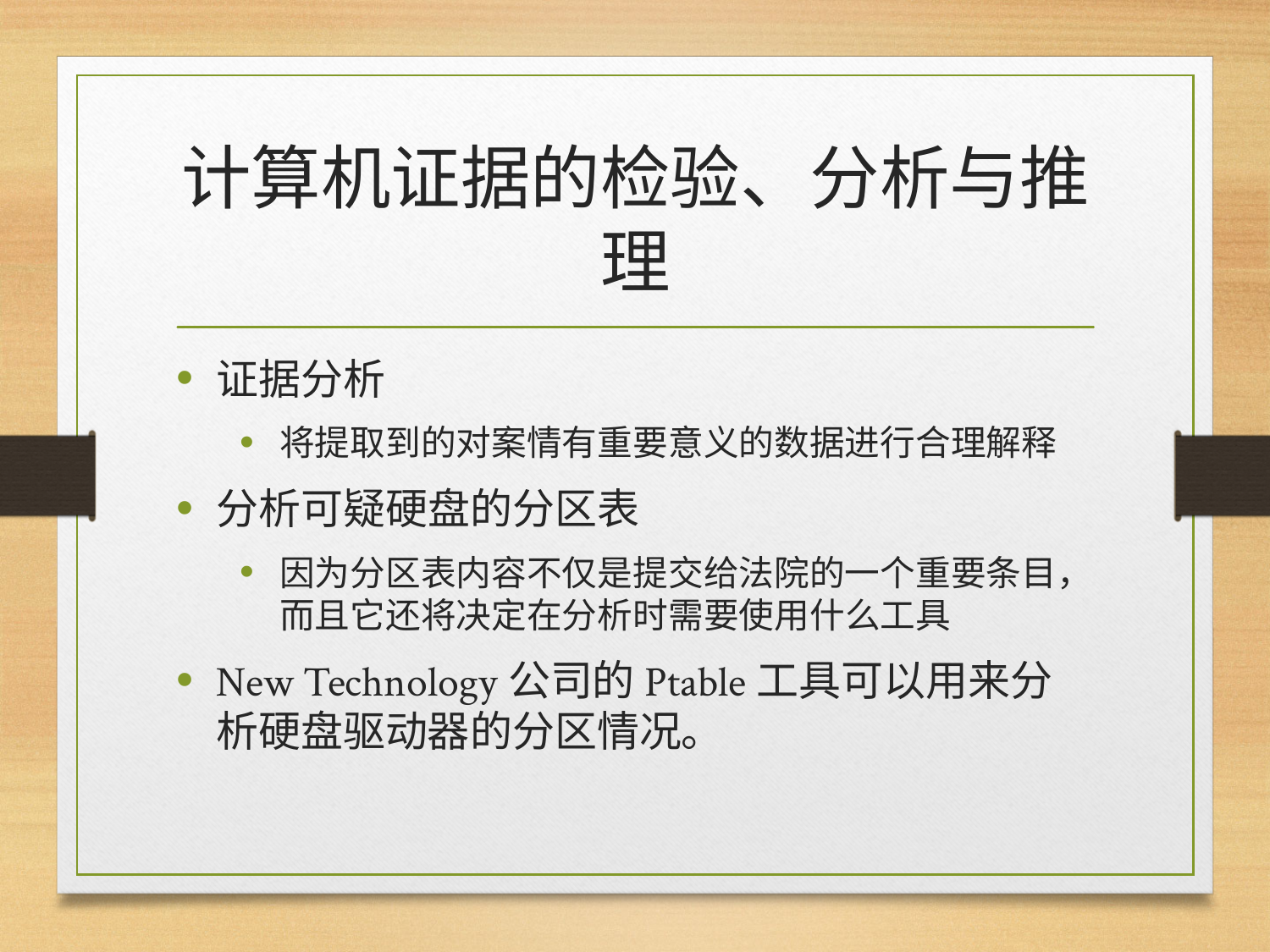

# 计算机证据的检验、分析与推理
证据分析
将提取到的对案情有重要意义的数据进行合理解释
分析可疑硬盘的分区表
因为分区表内容不仅是提交给法院的一个重要条目，而且它还将决定在分析时需要使用什么工具
New Technology公司的Ptable工具可以用来分析硬盘驱动器的分区情况。